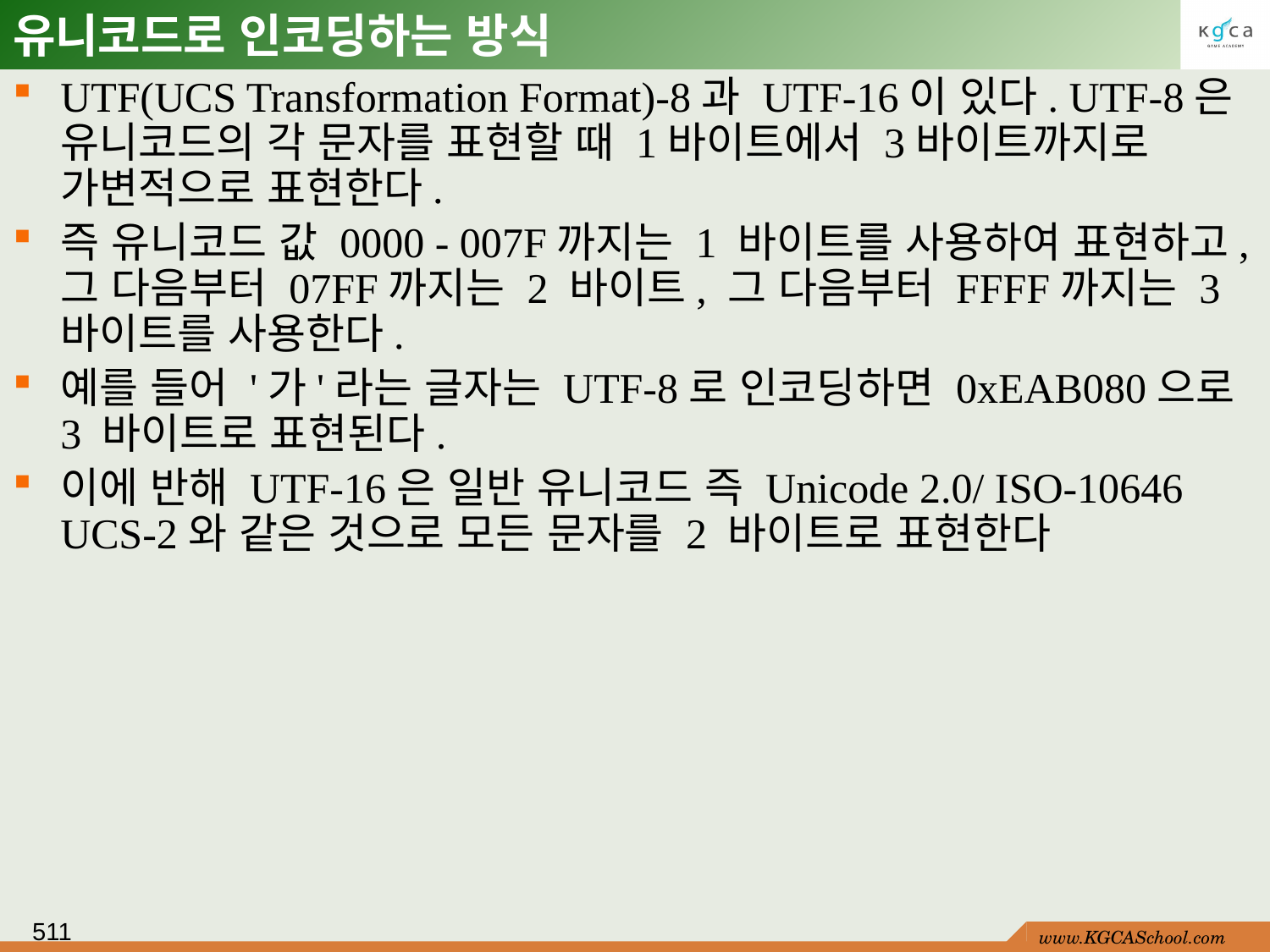

# 유니코드로 인코딩하는 방식
UTF(UCS Transformation Format)-8과 UTF-16이 있다. UTF-8은 유니코드의 각 문자를 표현할 때 1바이트에서 3바이트까지로 가변적으로 표현한다.
즉 유니코드 값 0000 - 007F까지는 1 바이트를 사용하여 표현하고, 그 다음부터 07FF까지는 2 바이트, 그 다음부터 FFFF까지는 3바이트를 사용한다.
예를 들어 '가'라는 글자는 UTF-8로 인코딩하면 0xEAB080으로 3 바이트로 표현된다.
이에 반해 UTF-16은 일반 유니코드 즉 Unicode 2.0/ ISO-10646 UCS-2와 같은 것으로 모든 문자를 2 바이트로 표현한다
511